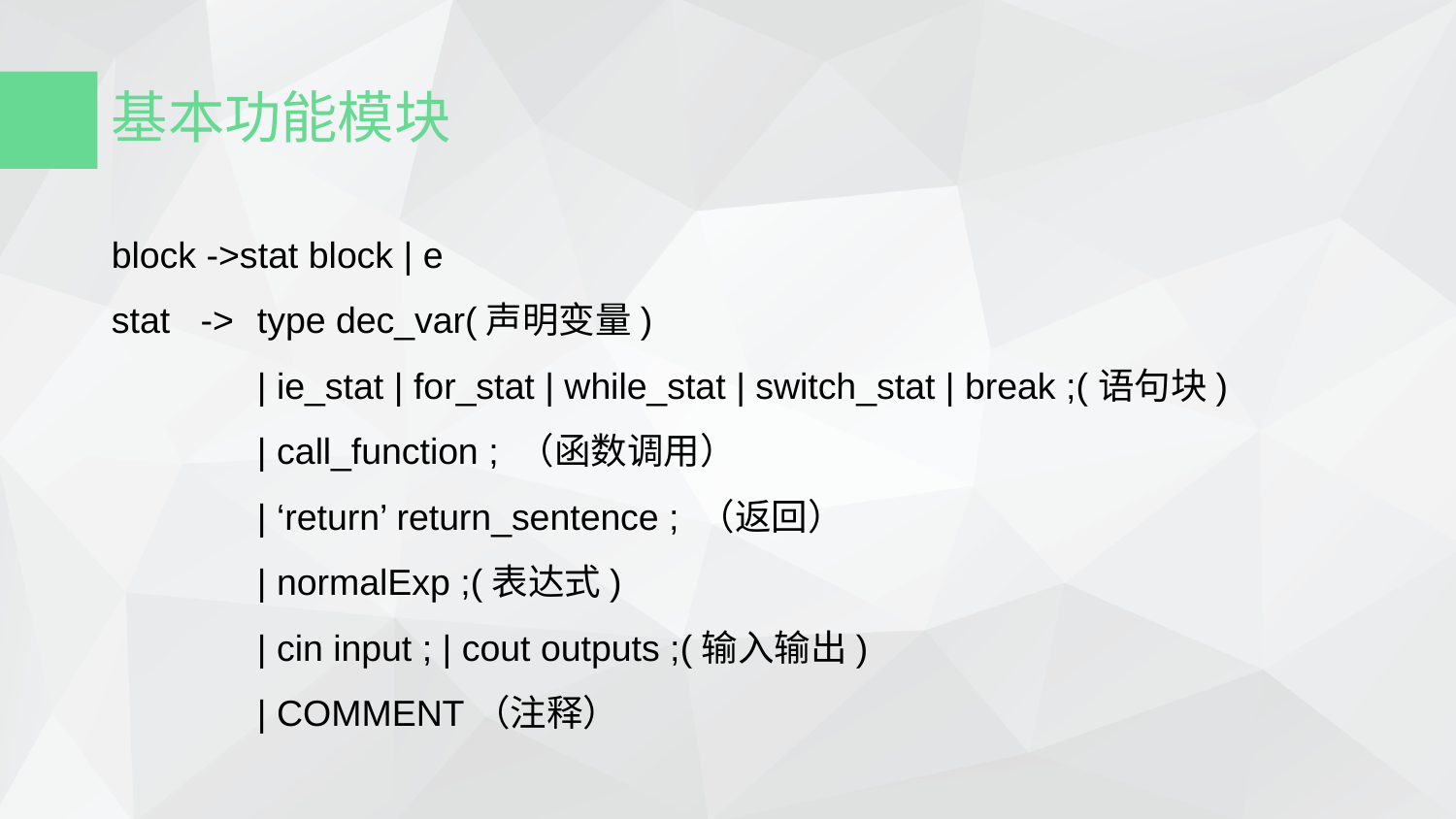

基本功能模块
block ->stat block | e
stat   ->	type dec_var(声明变量)
	| ie_stat | for_stat | while_stat | switch_stat | break ;(语句块)
	| call_function ; （函数调用）
	| ‘return’ return_sentence ; （返回）
	| normalExp ;(表达式)
	| cin input ; | cout outputs ;(输入输出)
	| COMMENT（注释）